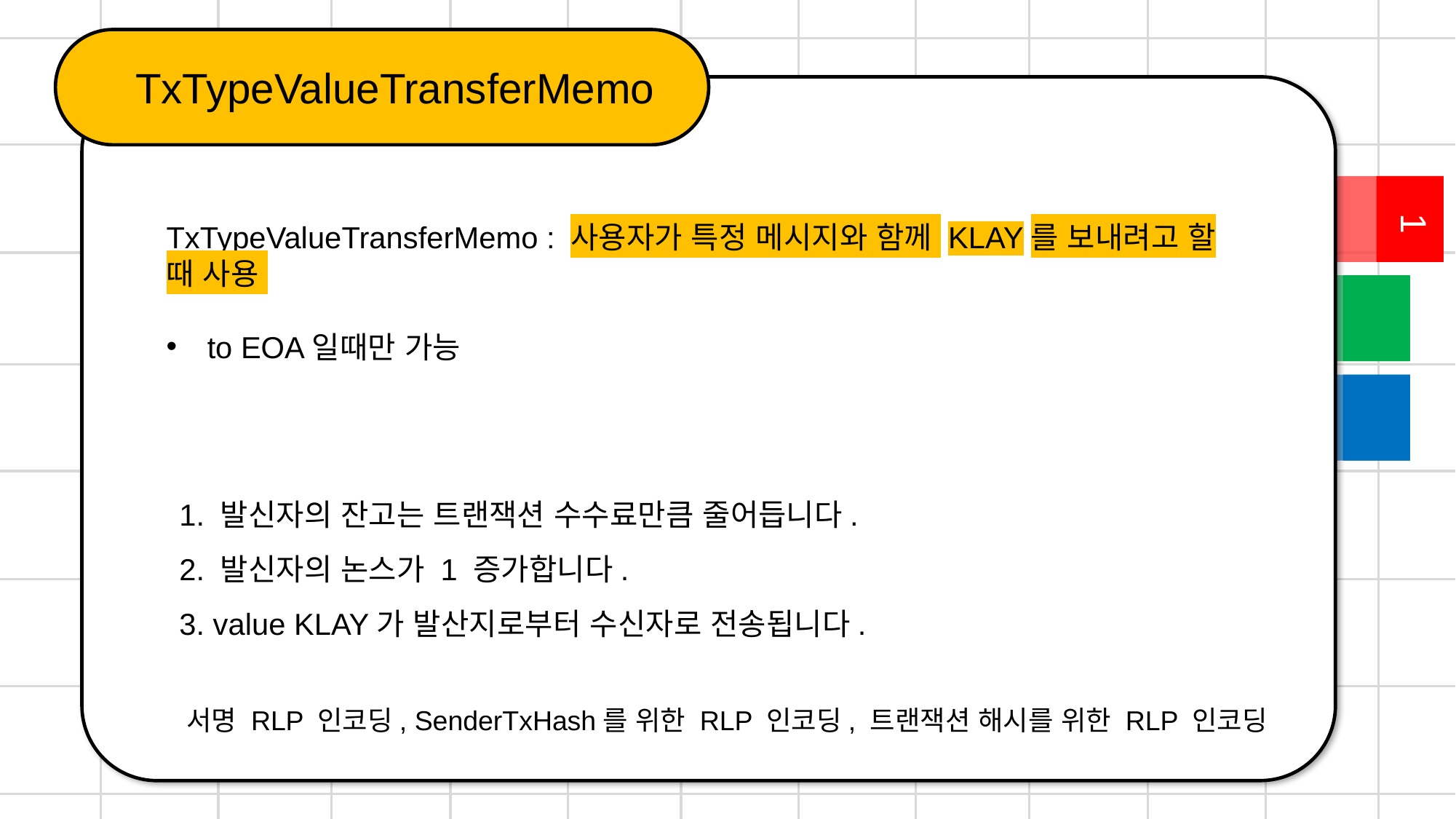

TxTypeValueTransferMemo

1
TxTypeValueTransferMemo : 사용자가 특정 메시지와 함께 KLAY를 보내려고 할 때 사용

to EOA일때만 가능

1. 발신자의 잔고는 트랜잭션 수수료만큼 줄어듭니다.
2. 발신자의 논스가 1 증가합니다.
3. value KLAY가 발산지로부터 수신자로 전송됩니다.
서명 RLP 인코딩, SenderTxHash를 위한 RLP 인코딩, 트랜잭션 해시를 위한 RLP 인코딩